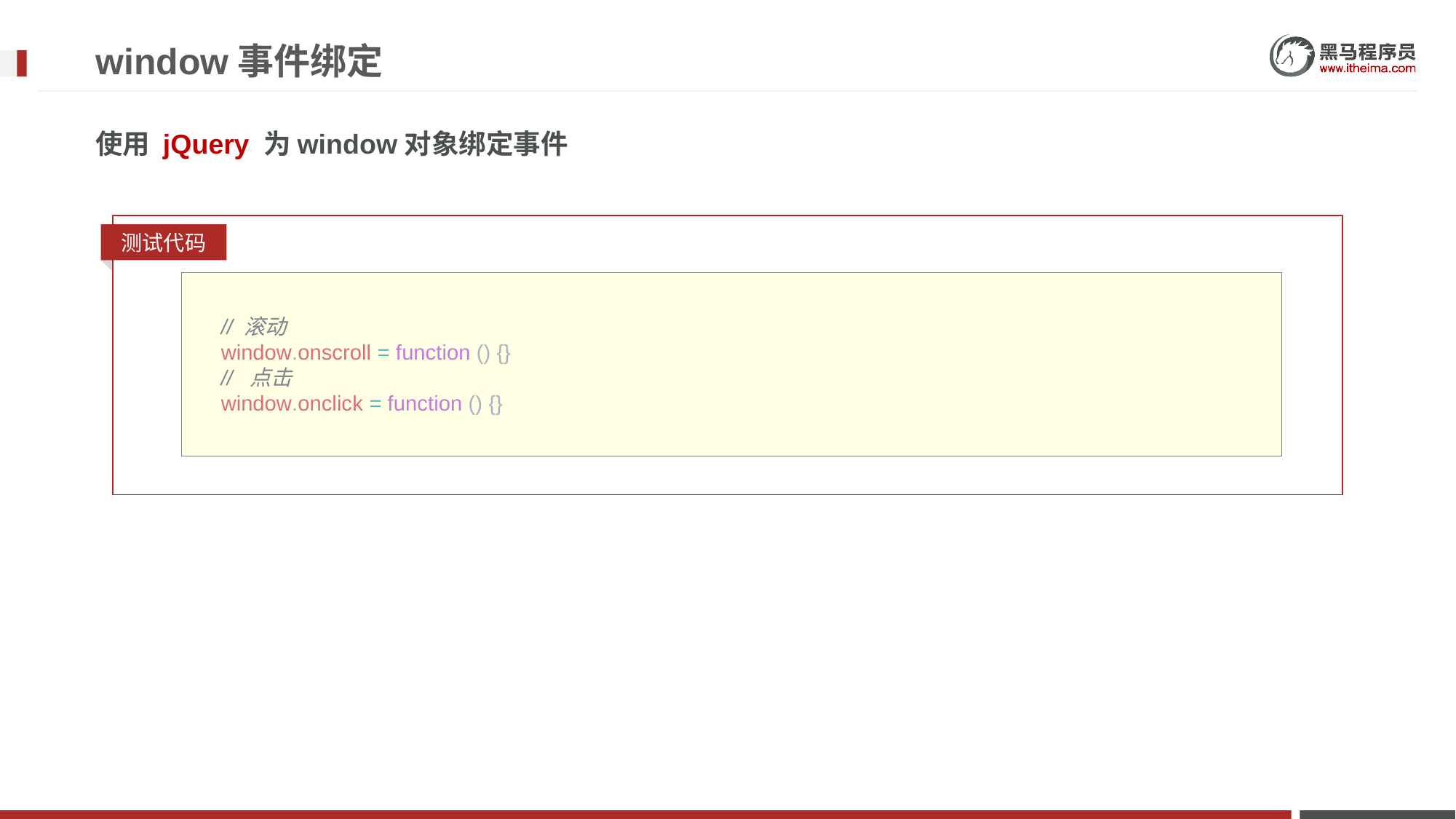

# window事件绑定
使用 jQuery 为window对象绑定事件

测试代码

      // 滚动
      window.onscroll = function () {}
      //  点击
      window.onclick = function () {}